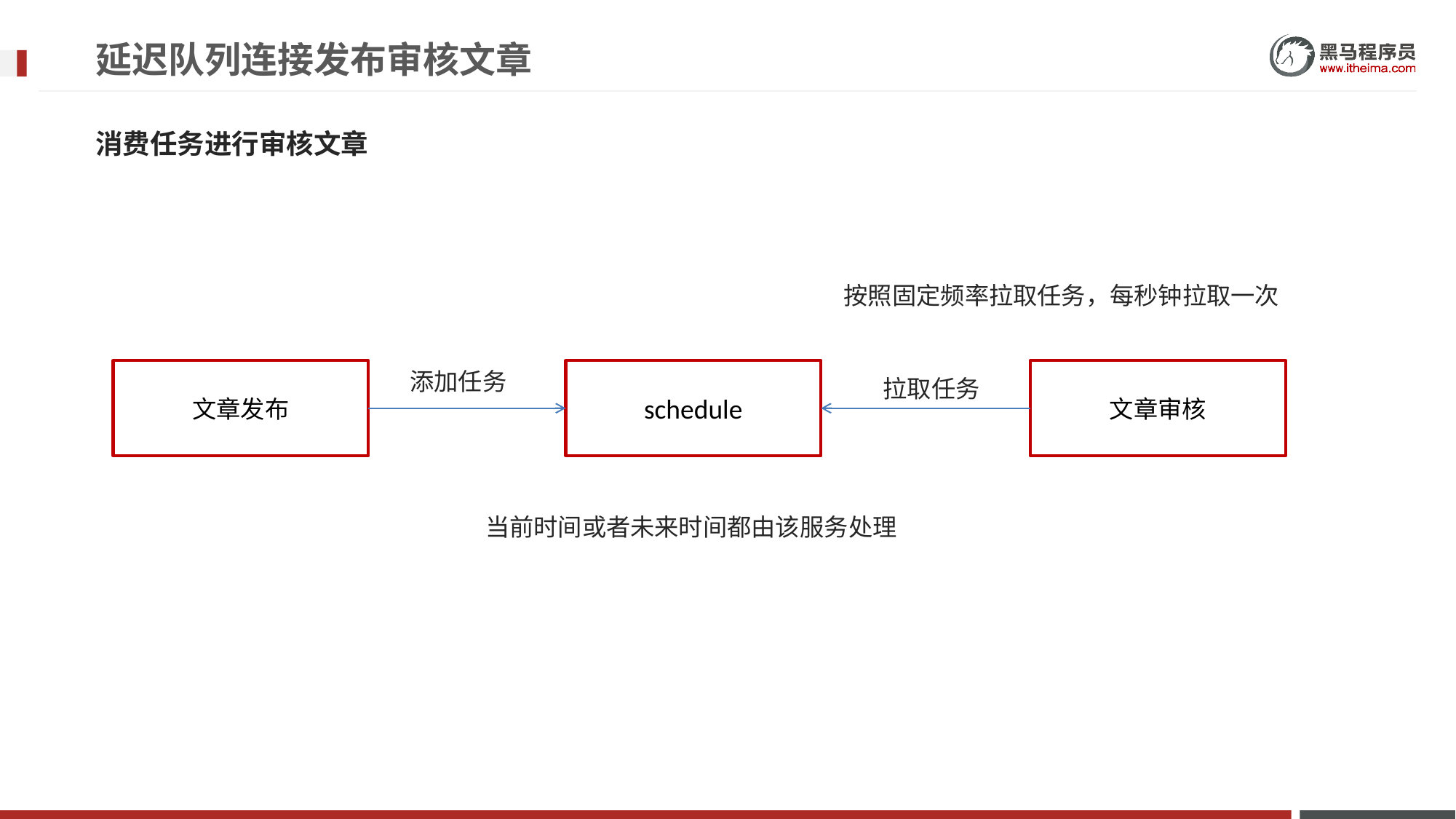

# 延迟队列连接发布审核文章
消费任务进行审核文章
按照固定频率拉取任务，每秒钟拉取一次
添加任务
拉取任务
文章发布
schedule
文章审核
当前时间或者未来时间都由该服务处理